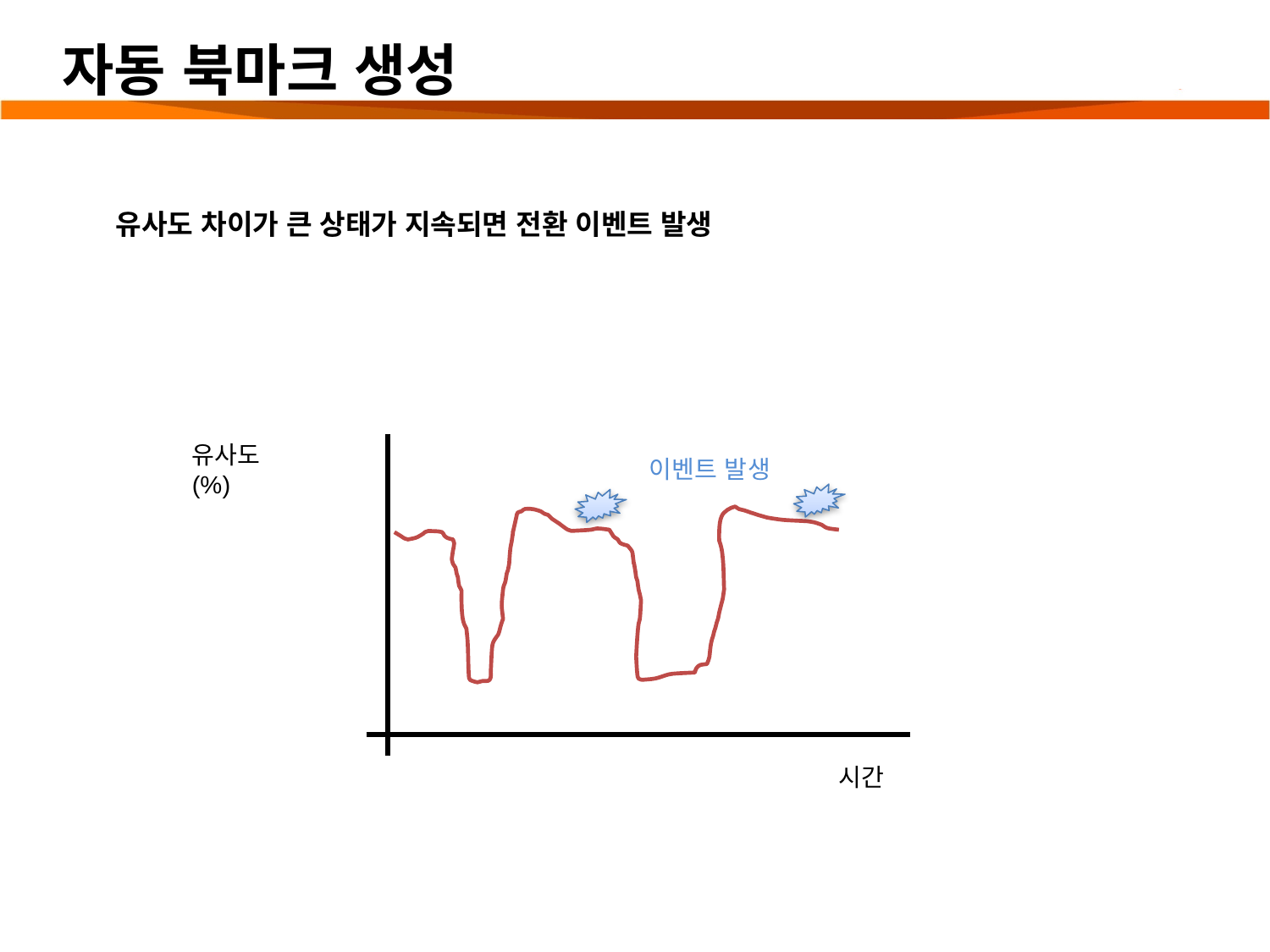

# 자동 북마크 생성
유사도 차이가 큰 상태가 지속되면 전환 이벤트 발생
유사도(%)
이벤트 발생

시간